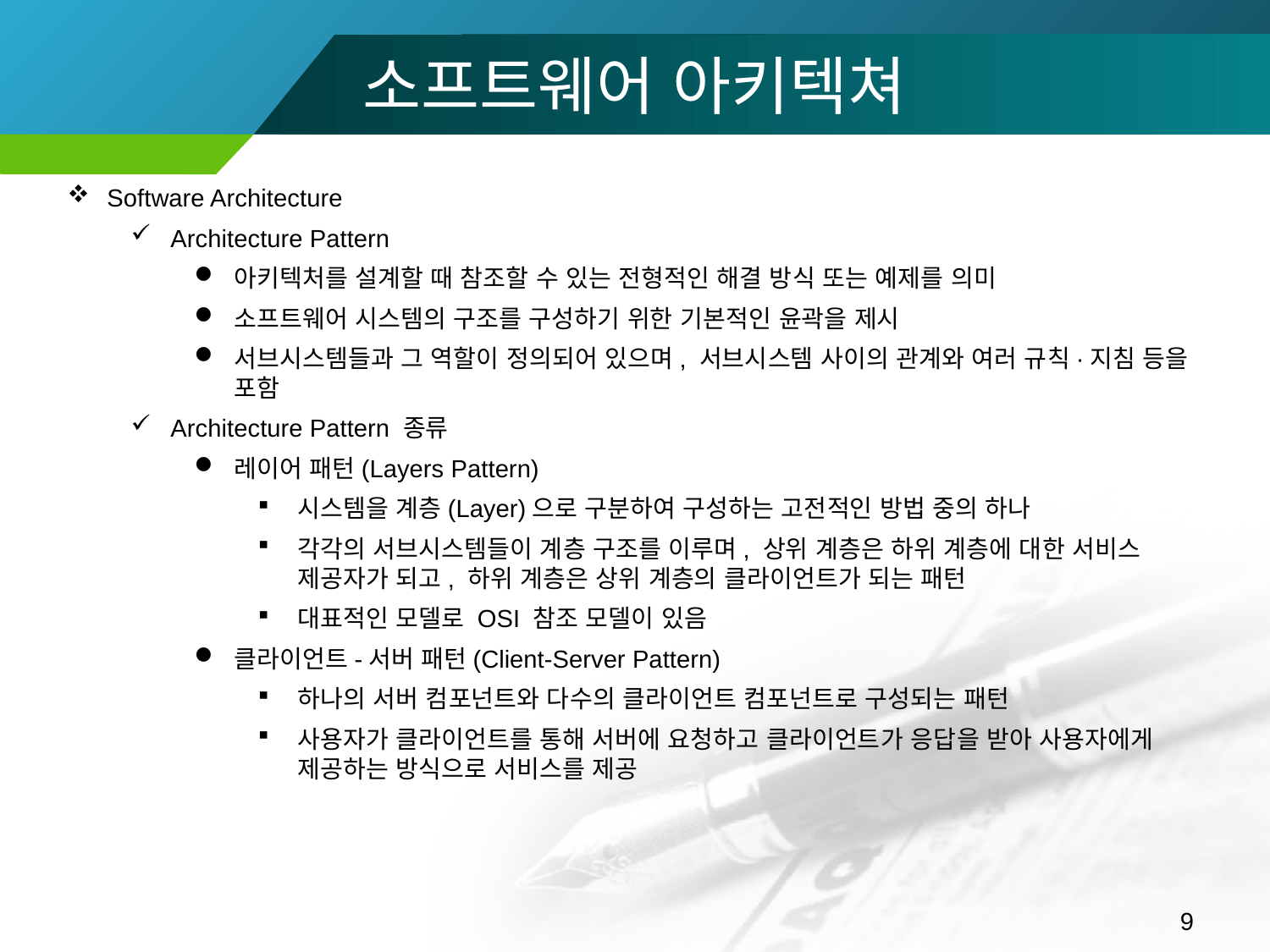

# 소프트웨어 아키텍쳐
Software Architecture
Architecture Pattern
아키텍처를 설계할 때 참조할 수 있는 전형적인 해결 방식 또는 예제를 의미
소프트웨어 시스템의 구조를 구성하기 위한 기본적인 윤곽을 제시
서브시스템들과 그 역할이 정의되어 있으며, 서브시스템 사이의 관계와 여러 규칙·지침 등을 포함
Architecture Pattern 종류
레이어 패턴(Layers Pattern)
시스템을 계층(Layer)으로 구분하여 구성하는 고전적인 방법 중의 하나
각각의 서브시스템들이 계층 구조를 이루며, 상위 계층은 하위 계층에 대한 서비스 제공자가 되고, 하위 계층은 상위 계층의 클라이언트가 되는 패턴
대표적인 모델로 OSI 참조 모델이 있음
클라이언트-서버 패턴(Client-Server Pattern)
하나의 서버 컴포넌트와 다수의 클라이언트 컴포넌트로 구성되는 패턴
사용자가 클라이언트를 통해 서버에 요청하고 클라이언트가 응답을 받아 사용자에게 제공하는 방식으로 서비스를 제공
9